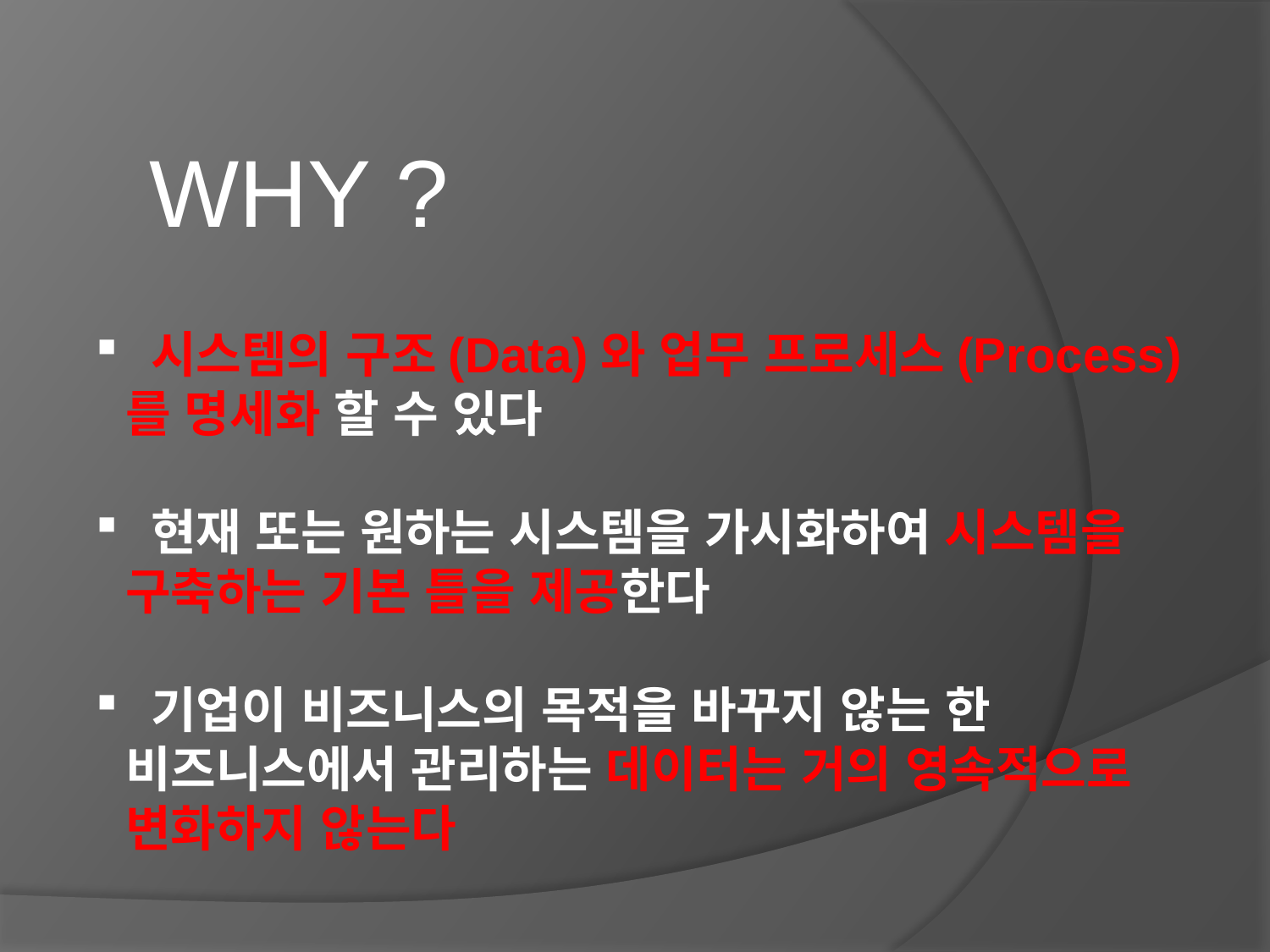

WHY ?
 시스템의 구조(Data)와 업무 프로세스(Process)를 명세화 할 수 있다

 현재 또는 원하는 시스템을 가시화하여 시스템을 구축하는 기본 틀을 제공한다

 기업이 비즈니스의 목적을 바꾸지 않는 한 비즈니스에서 관리하는 데이터는 거의 영속적으로 변화하지 않는다